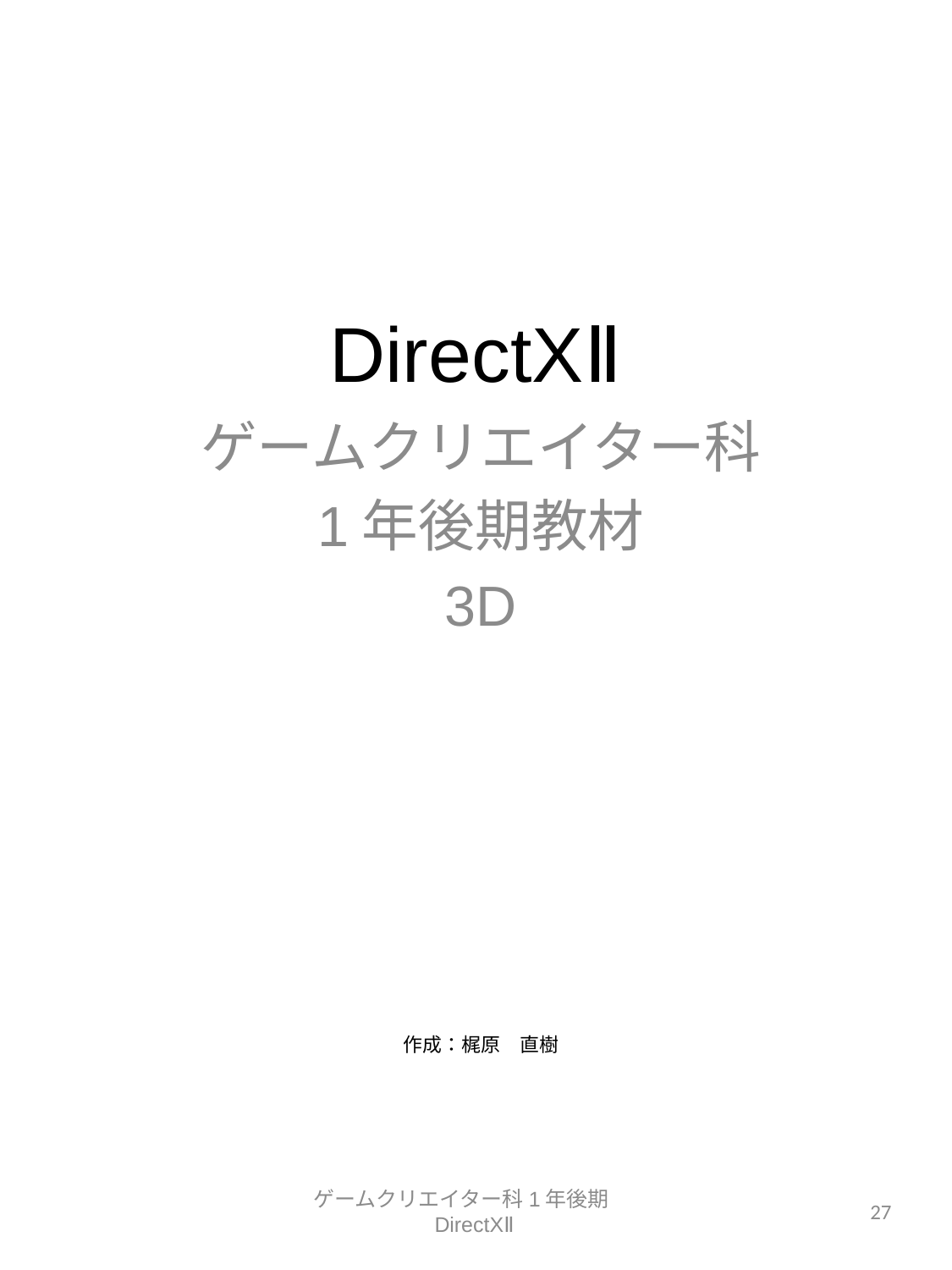

# DirectXⅡ
ゲームクリエイター科
1年後期教材
3D
作成：梶原　直樹
ゲームクリエイター科1年後期　DirectXⅡ
27